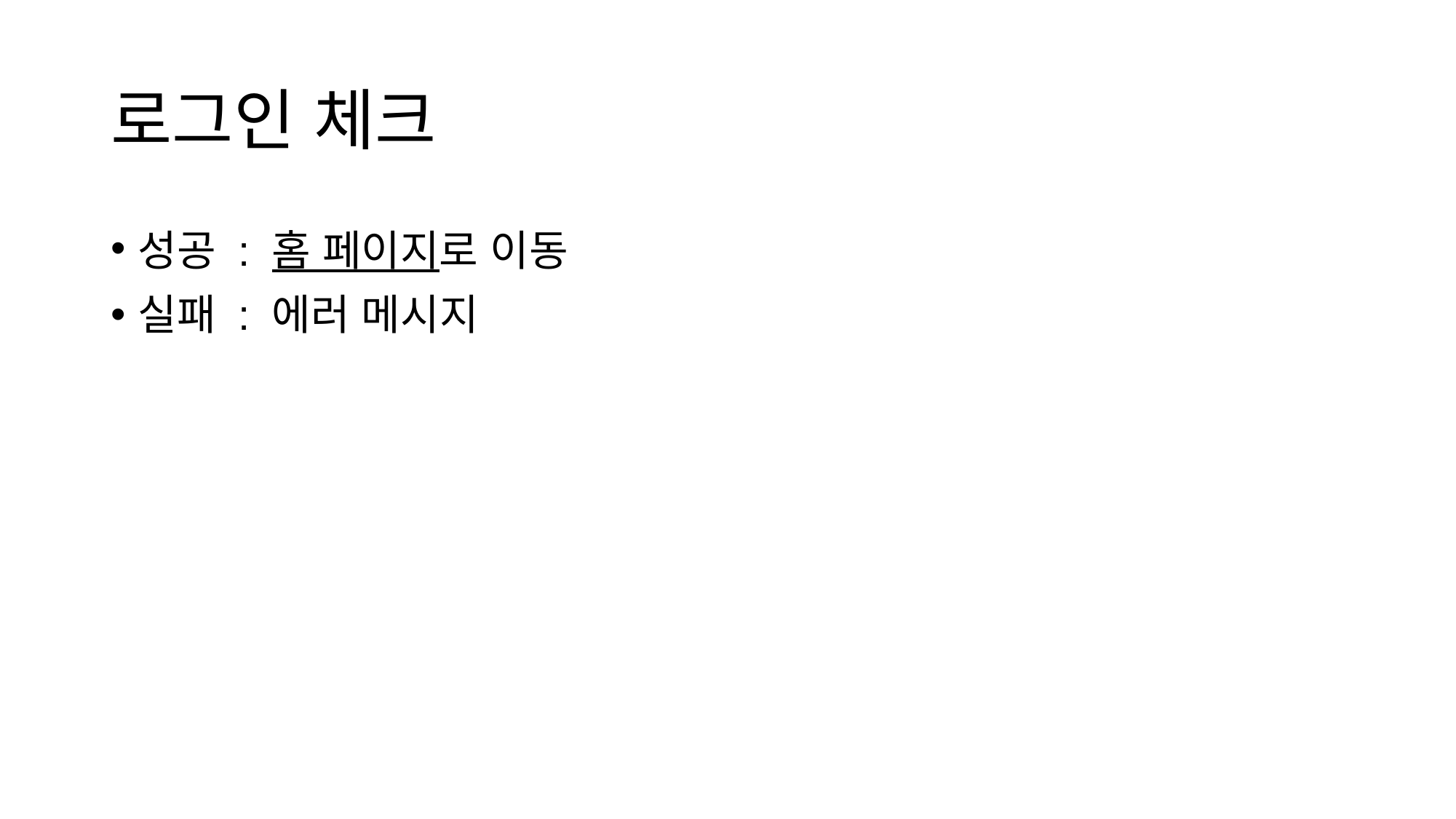

# 로그인 체크
성공 : 홈 페이지로 이동
실패 : 에러 메시지